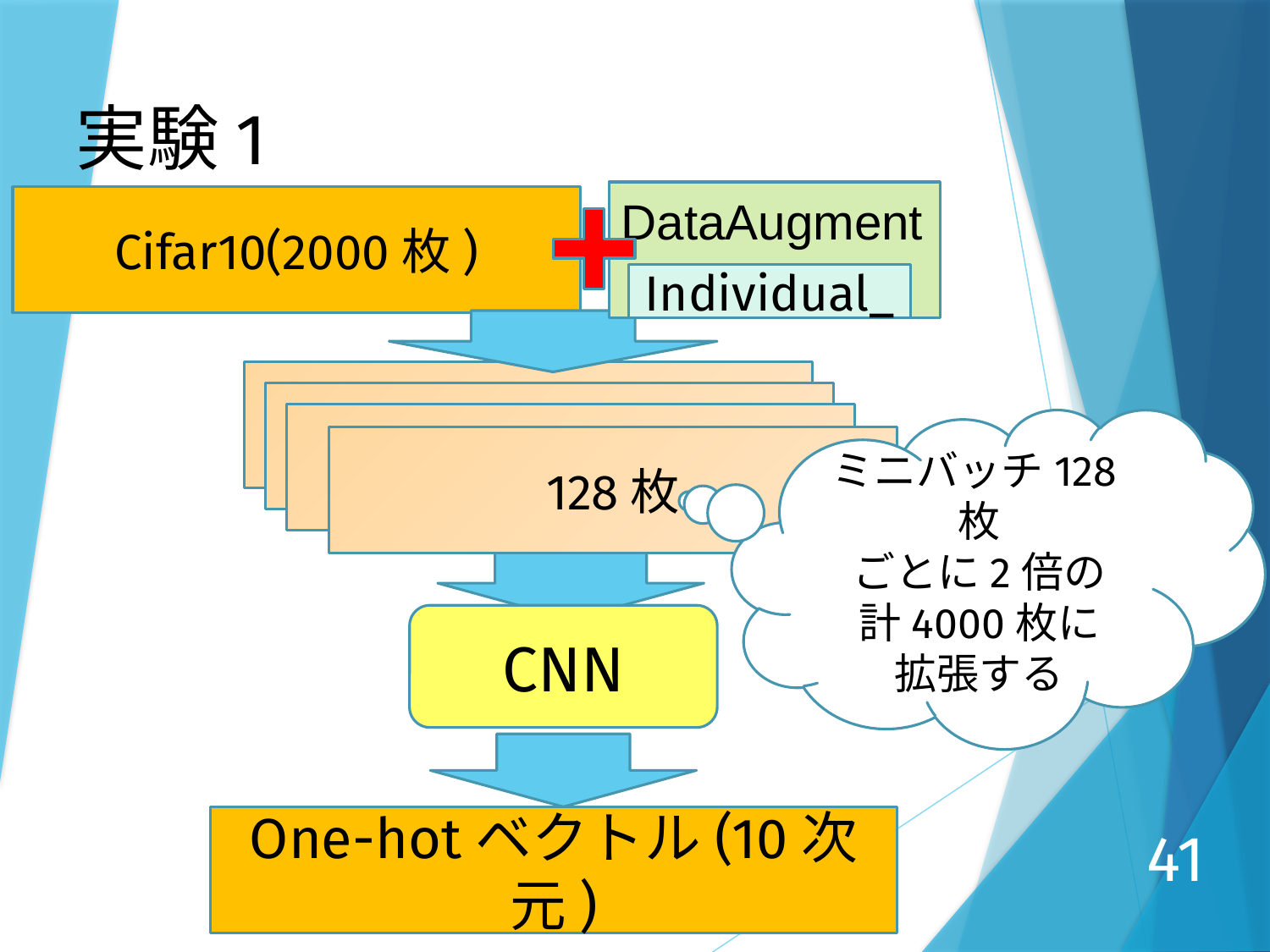

実験1
DataAugment

Cifar10(2000枚)

Individual_

128枚
128枚
128枚
ミニバッチ128枚
ごとに2倍の
計4000枚に
拡張する
128枚

CNN

One-hotベクトル(10次元)
41